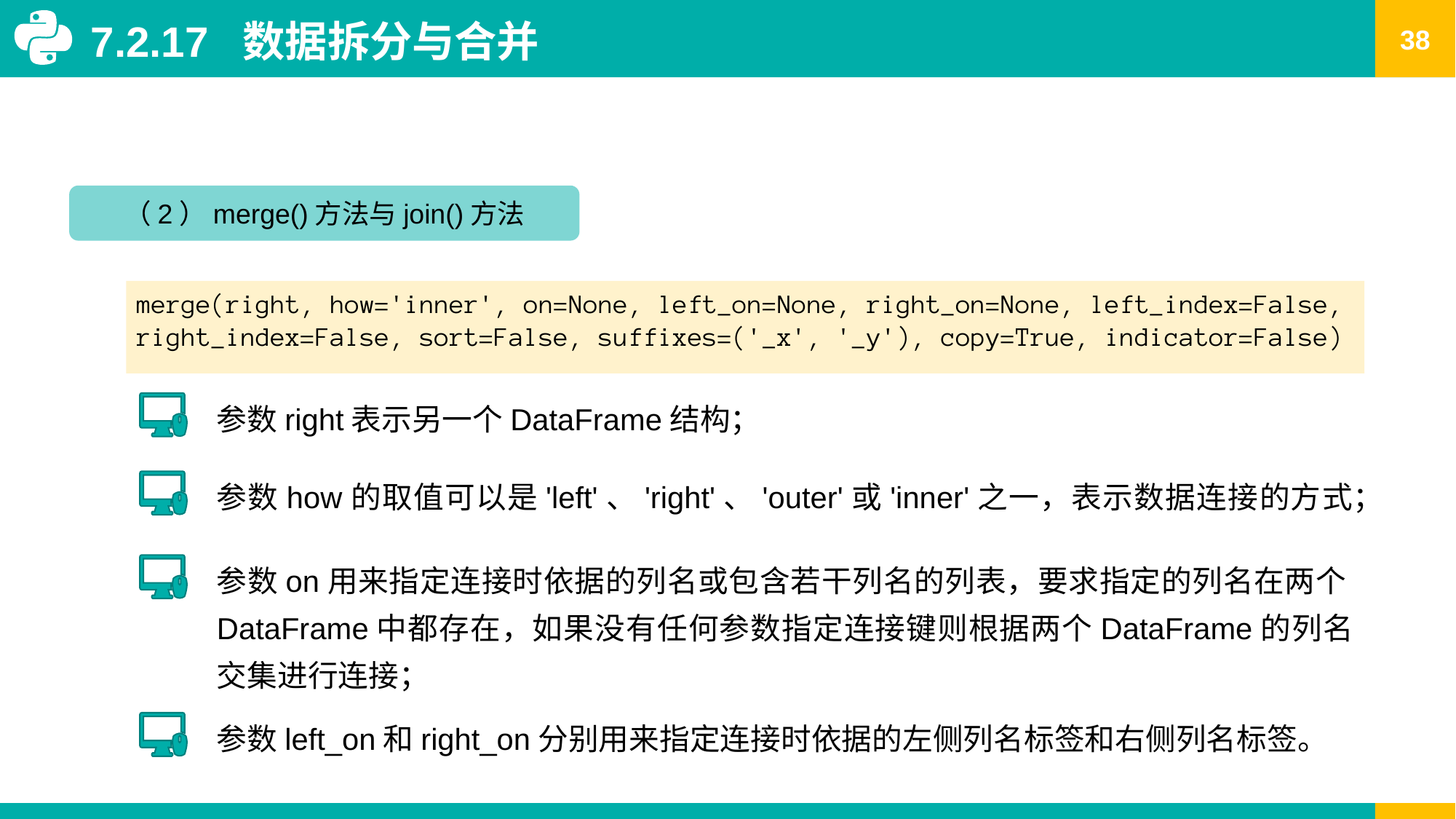

7.2.17  数据拆分与合并
（2）merge()方法与join()方法
merge(right, how='inner', on=None, left_on=None, right_on=None, left_index=False, right_index=False, sort=False, suffixes=('_x', '_y'), copy=True, indicator=False)
参数right表示另一个DataFrame结构；

参数how的取值可以是'left'、'right'、'outer'或'inner'之一，表示数据连接的方式；

参数on用来指定连接时依据的列名或包含若干列名的列表，要求指定的列名在两个DataFrame中都存在，如果没有任何参数指定连接键则根据两个DataFrame的列名交集进行连接；

参数left_on和right_on分别用来指定连接时依据的左侧列名标签和右侧列名标签。